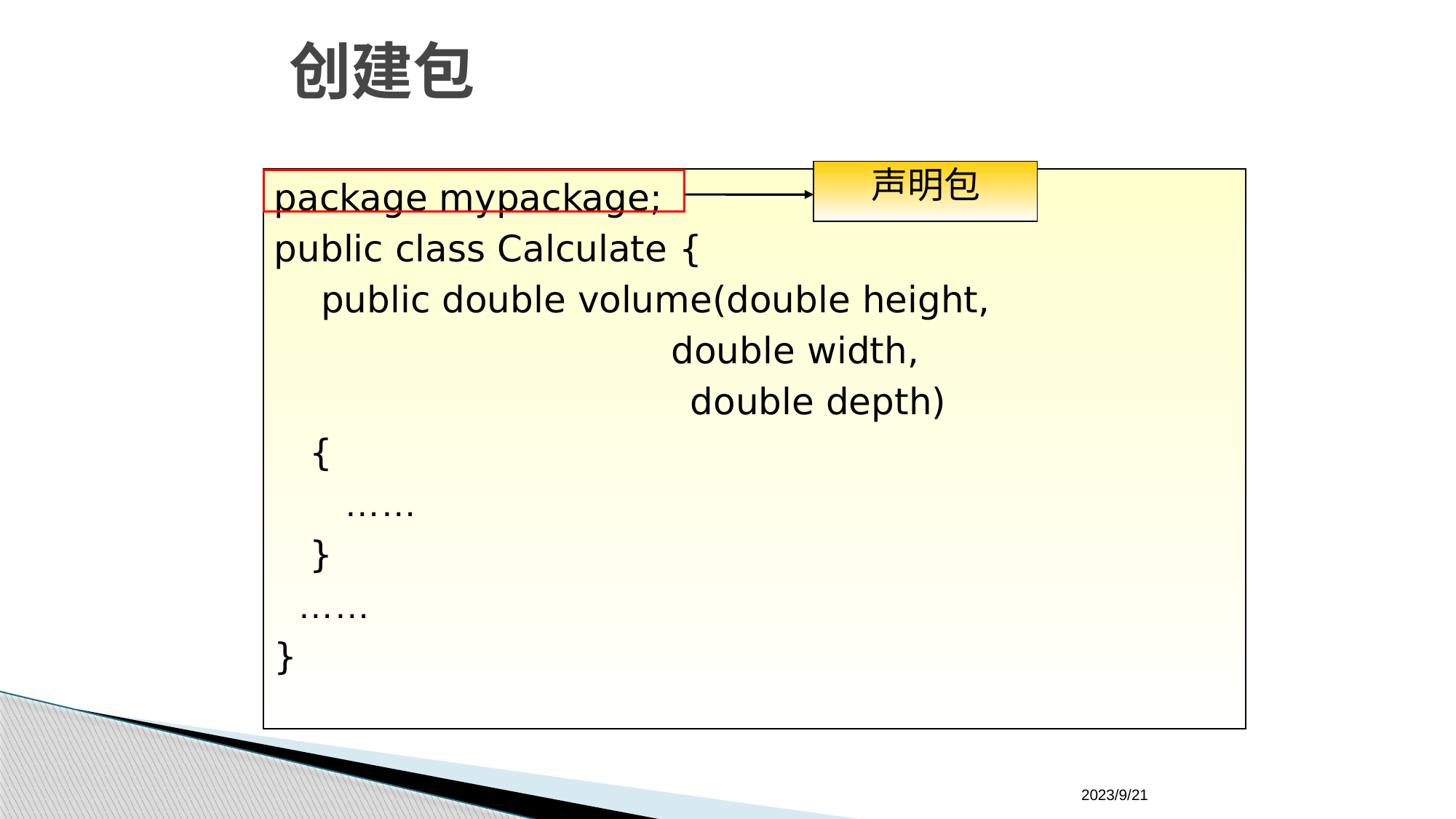

# 创建包
package mypackage;
public class Calculate {
    public double volume(double height,
				      double width,
			                 double depth)
   {
      ……
   }
  ……
}

声明包

2023/9/21